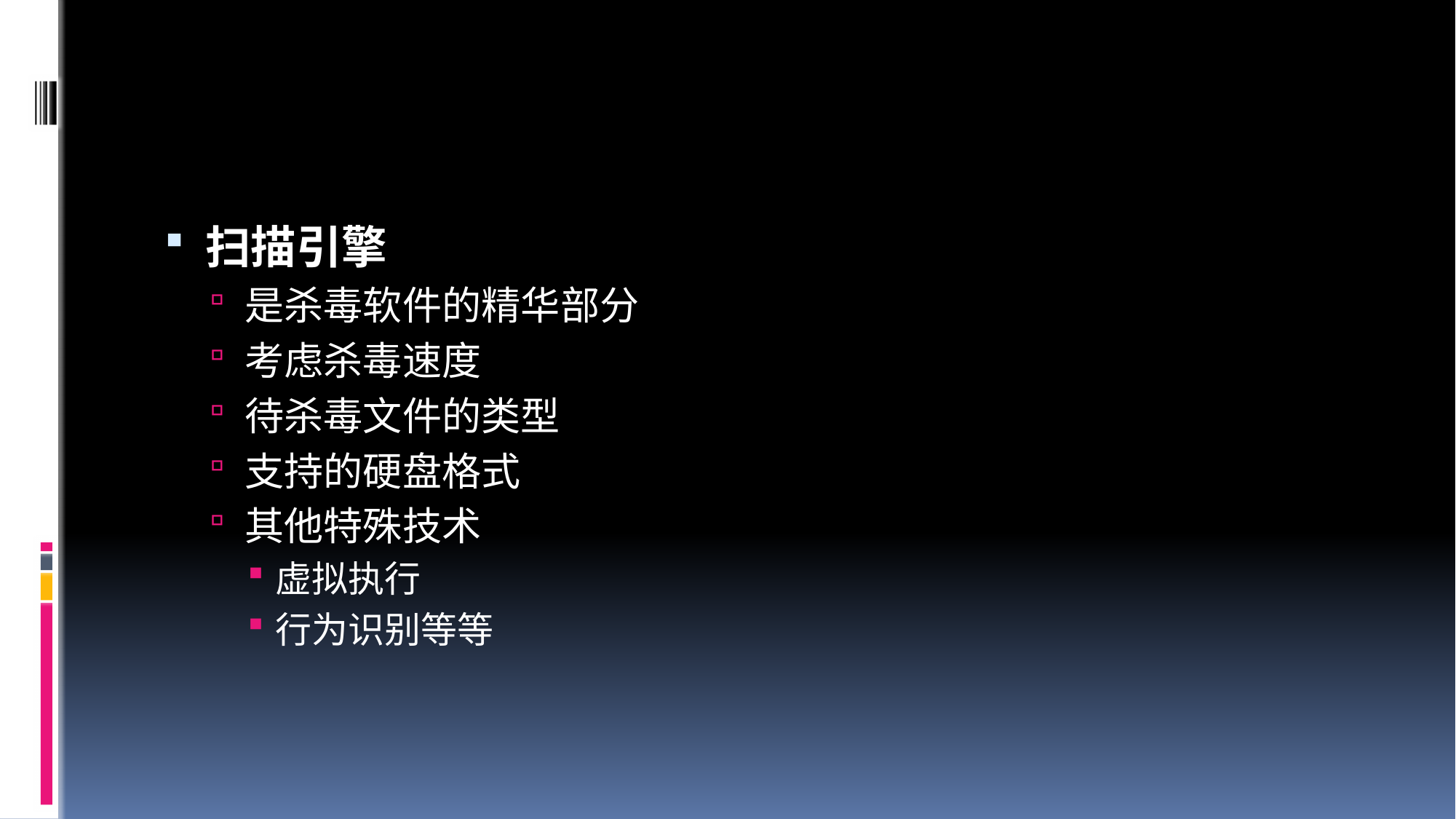

#
扫描引擎
是杀毒软件的精华部分
考虑杀毒速度
待杀毒文件的类型
支持的硬盘格式
其他特殊技术
虚拟执行
行为识别等等